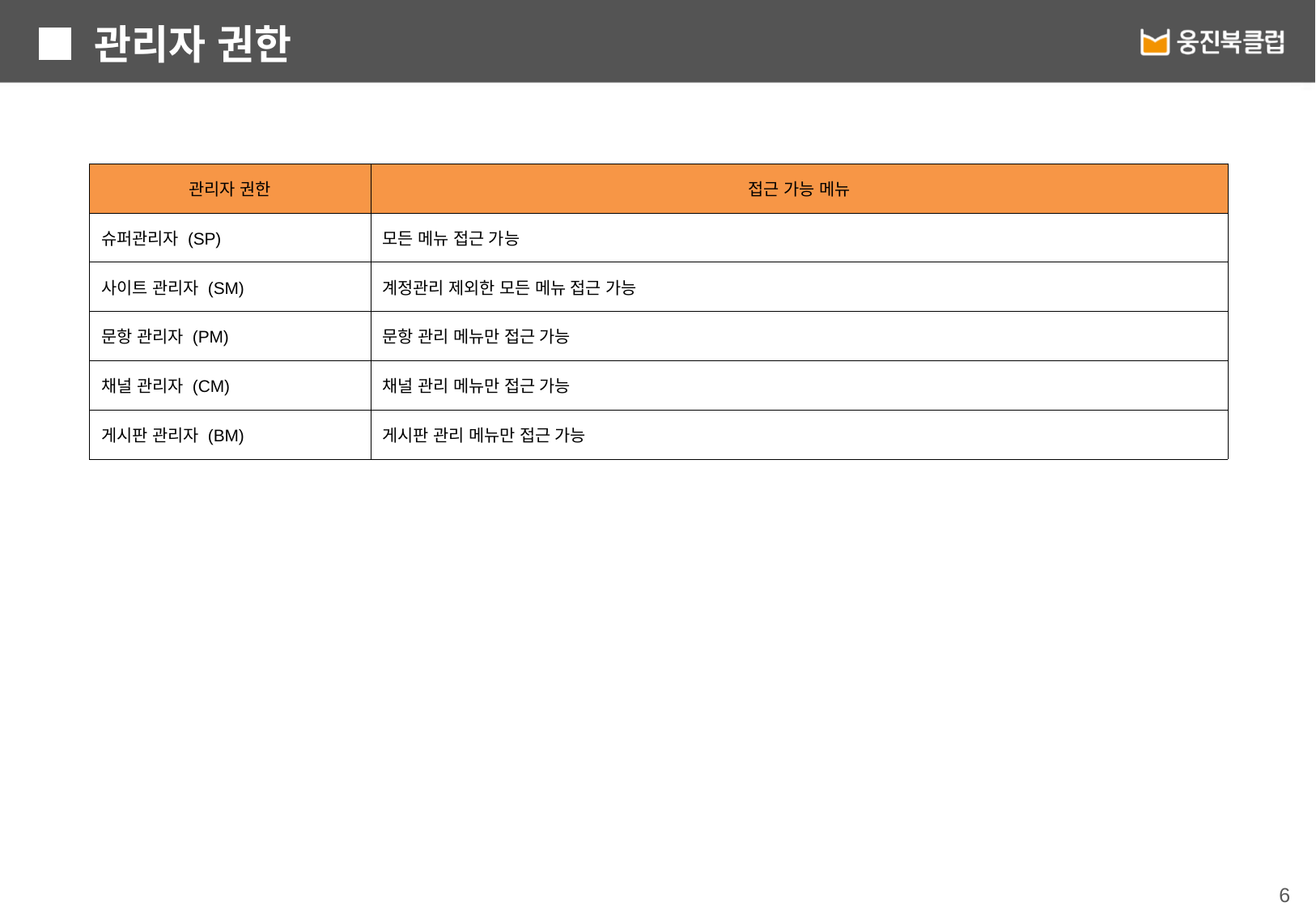

■ 관리자 권한
| 관리자 권한 | 접근 가능 메뉴 |
| --- | --- |
| 슈퍼관리자 (SP) | 모든 메뉴 접근 가능 |
| 사이트 관리자 (SM) | 계정관리 제외한 모든 메뉴 접근 가능 |
| 문항 관리자 (PM) | 문항 관리 메뉴만 접근 가능 |
| 채널 관리자 (CM) | 채널 관리 메뉴만 접근 가능 |
| 게시판 관리자 (BM) | 게시판 관리 메뉴만 접근 가능 |
6